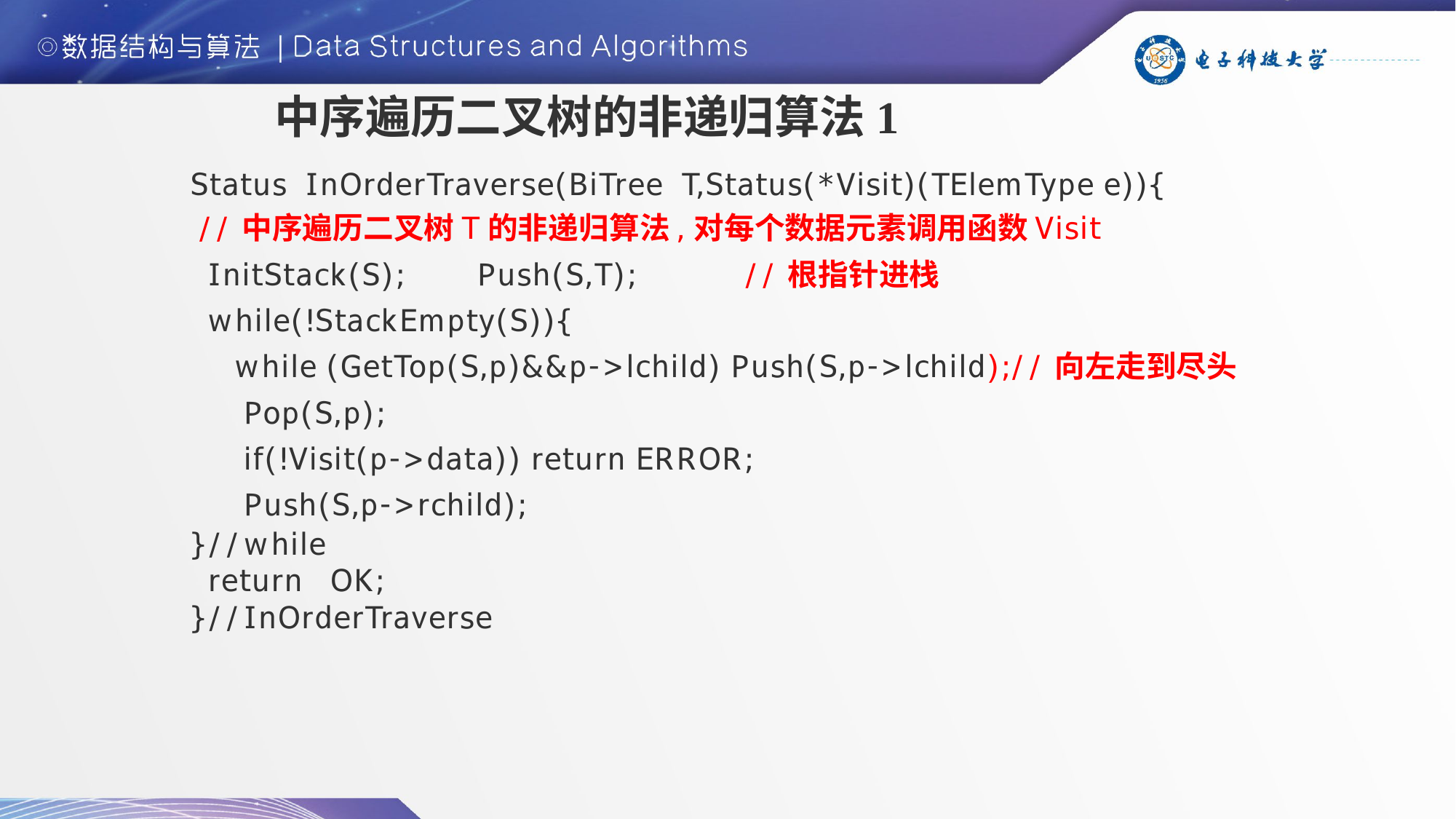

中序遍历二叉树的非递归算法1
Status  InOrderTraverse(BiTree  T,Status(*Visit)(TElemType e)){
 //中序遍历二叉树T的非递归算法,对每个数据元素调用函数Visit
  InitStack(S);        Push(S,T);            //根指针进栈
  while(!StackEmpty(S)){
     while (GetTop(S,p)&&p->lchild) Push(S,p->lchild);//向左走到尽头
      Pop(S,p);
      if(!Visit(p->data)) return ERROR;
      Push(S,p->rchild);
}//while
  return   OK;
}//InOrderTraverse